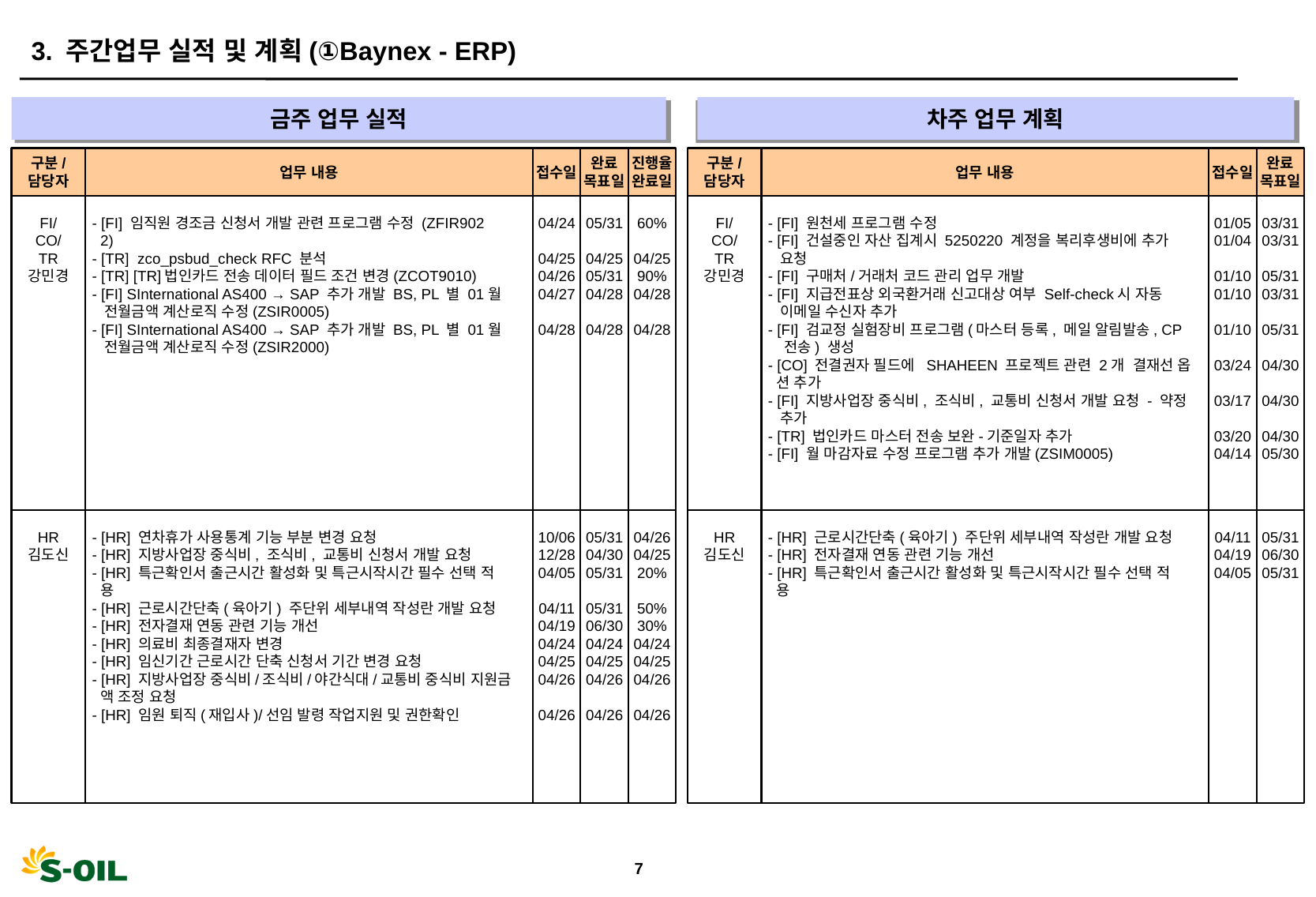

3. 주간업무 실적 및 계획(①Baynex - ERP)
금주 업무 실적
차주 업무 계획
" "
" "
구분/
담당자
업무 내용
접수일
완료
목표일
진행율
완료일
구분/
담당자
업무 내용
접수일
완료
목표일
FI/
CO/
TR
강민경

- [FI] 임직원 경조금 신청서 개발 관련 프로그램 수정 (ZFIR902
  2)
- [TR]  zco_psbud_check RFC 분석
- [TR] [TR]법인카드 전송 데이터 필드 조건 변경(ZCOT9010)
- [FI] SInternational AS400 → SAP 추가 개발 BS, PL 별 01월
   전월금액 계산로직 수정(ZSIR0005)
- [FI] SInternational AS400 → SAP 추가 개발 BS, PL 별 01월
   전월금액 계산로직 수정(ZSIR2000)
04/24
04/25
04/26
04/27
04/28
05/31
04/25
05/31
04/28
04/28
60%
04/25
90%
04/28
04/28
FI/
CO/
TR
강민경

- [FI] 원천세 프로그램 수정
- [FI] 건설중인 자산 집계시 5250220 계정을 복리후생비에 추가
   요청
- [FI] 구매처/거래처 코드 관리 업무 개발
- [FI] 지급전표상 외국환거래 신고대상 여부 Self-check시 자동
   이메일 수신자 추가
- [FI] 검교정 실험장비 프로그램(마스터 등록, 메일 알림발송, CP
   전송) 생성
- [CO] 전결권자 필드에  SHAHEEN 프로젝트 관련 2개  결재선 옵
  션 추가
- [FI] 지방사업장 중식비, 조식비, 교통비 신청서 개발 요청 - 약정
   추가
- [TR] 법인카드 마스터 전송 보완-기준일자 추가
- [FI] 월 마감자료 수정 프로그램 추가 개발(ZSIM0005)
01/05
01/04
01/10
01/10
01/10
03/24
03/17
03/20
04/14
03/31
03/31
05/31
03/31
05/31
04/30
04/30
04/30
05/30
HR
김도신

- [HR] 연차휴가 사용통계 기능 부분 변경 요청
- [HR] 지방사업장 중식비, 조식비, 교통비 신청서 개발 요청
- [HR] 특근확인서 출근시간 활성화 및 특근시작시간 필수 선택 적
  용
- [HR] 근로시간단축(육아기) 주단위 세부내역 작성란 개발 요청
- [HR] 전자결재 연동 관련 기능 개선
- [HR] 의료비 최종결재자 변경
- [HR] 임신기간 근로시간 단축 신청서 기간 변경 요청
- [HR] 지방사업장 중식비/조식비/야간식대/교통비 중식비 지원금
  액 조정 요청
- [HR] 임원 퇴직(재입사)/선임 발령 작업지원 및 권한확인
10/06
12/28
04/05
04/11
04/19
04/24
04/25
04/26
04/26
05/31
04/30
05/31
05/31
06/30
04/24
04/25
04/26
04/26
04/26
04/25
20%
50%
30%
04/24
04/25
04/26
04/26
HR
김도신

- [HR] 근로시간단축(육아기) 주단위 세부내역 작성란 개발 요청
- [HR] 전자결재 연동 관련 기능 개선
- [HR] 특근확인서 출근시간 활성화 및 특근시작시간 필수 선택 적
  용
04/11
04/19
04/05
05/31
06/30
05/31